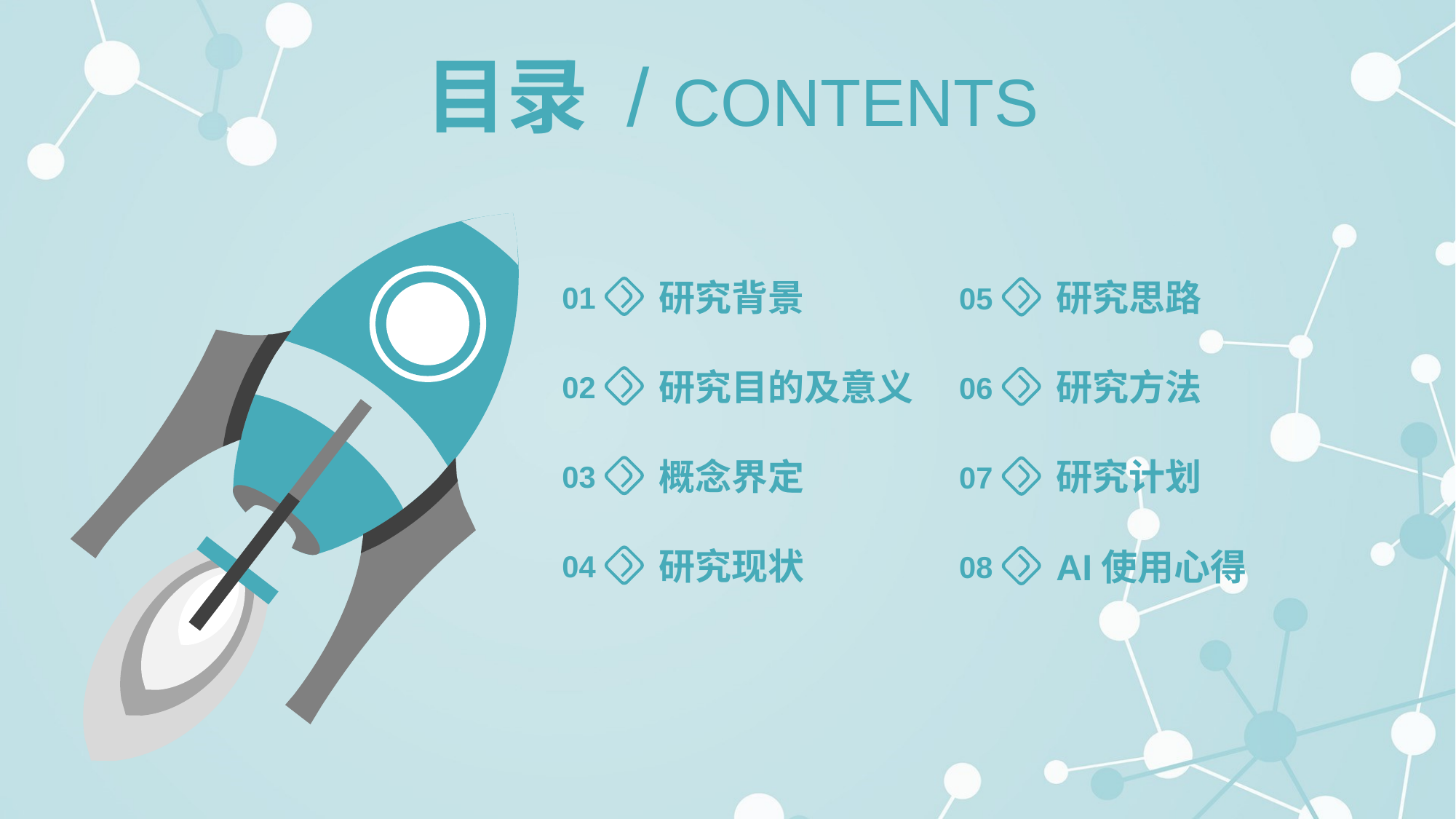

目录 / CONTENTS

研究背景
研究思路
01
05

研究目的及意义
研究方法
02
06

概念界定
研究计划
03
07

研究现状
AI使用心得
04
08